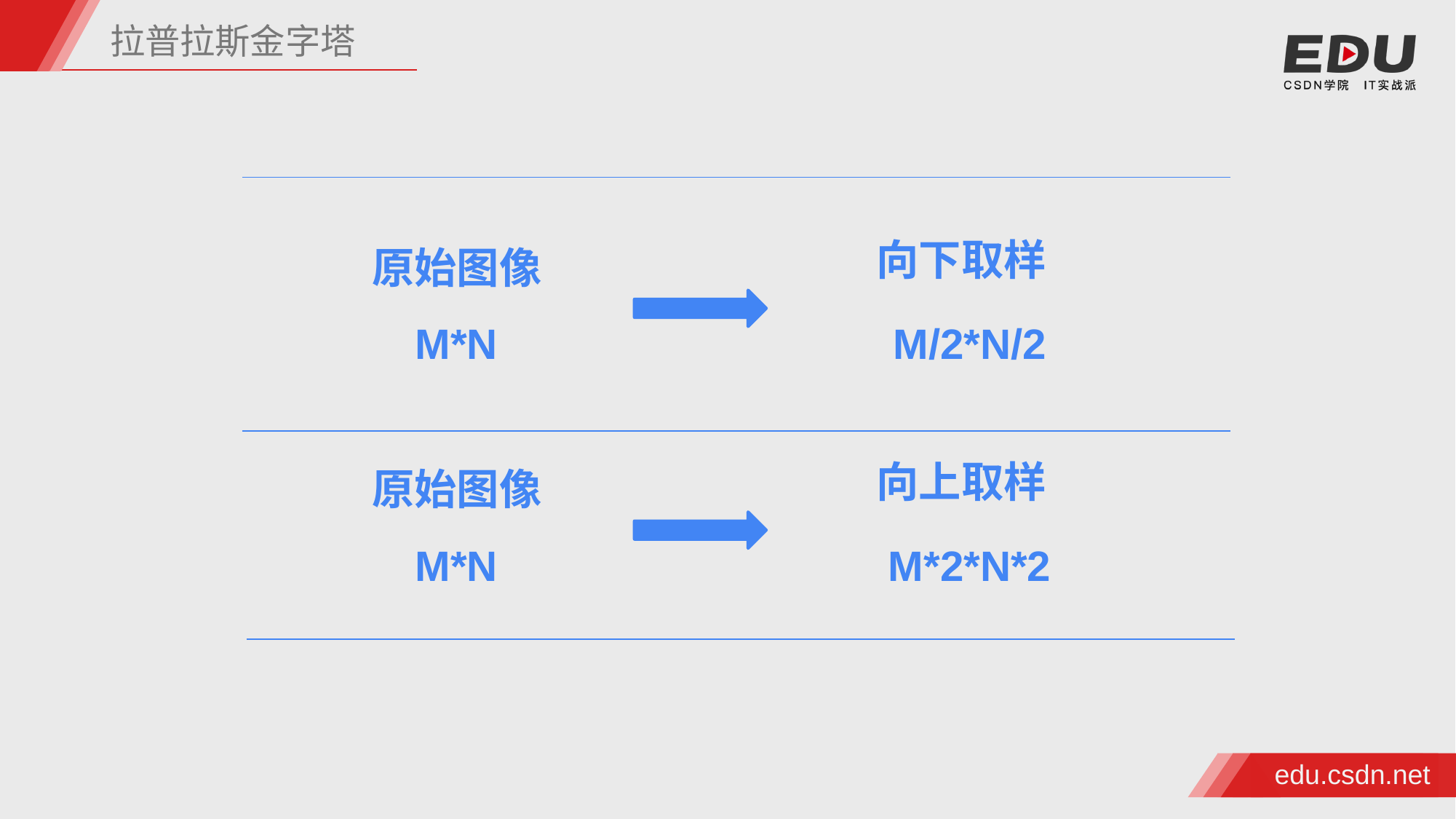

拉普拉斯金字塔
向下取样
原始图像

M*N
M/2*N/2
向上取样
原始图像

M*N
M*2*N*2